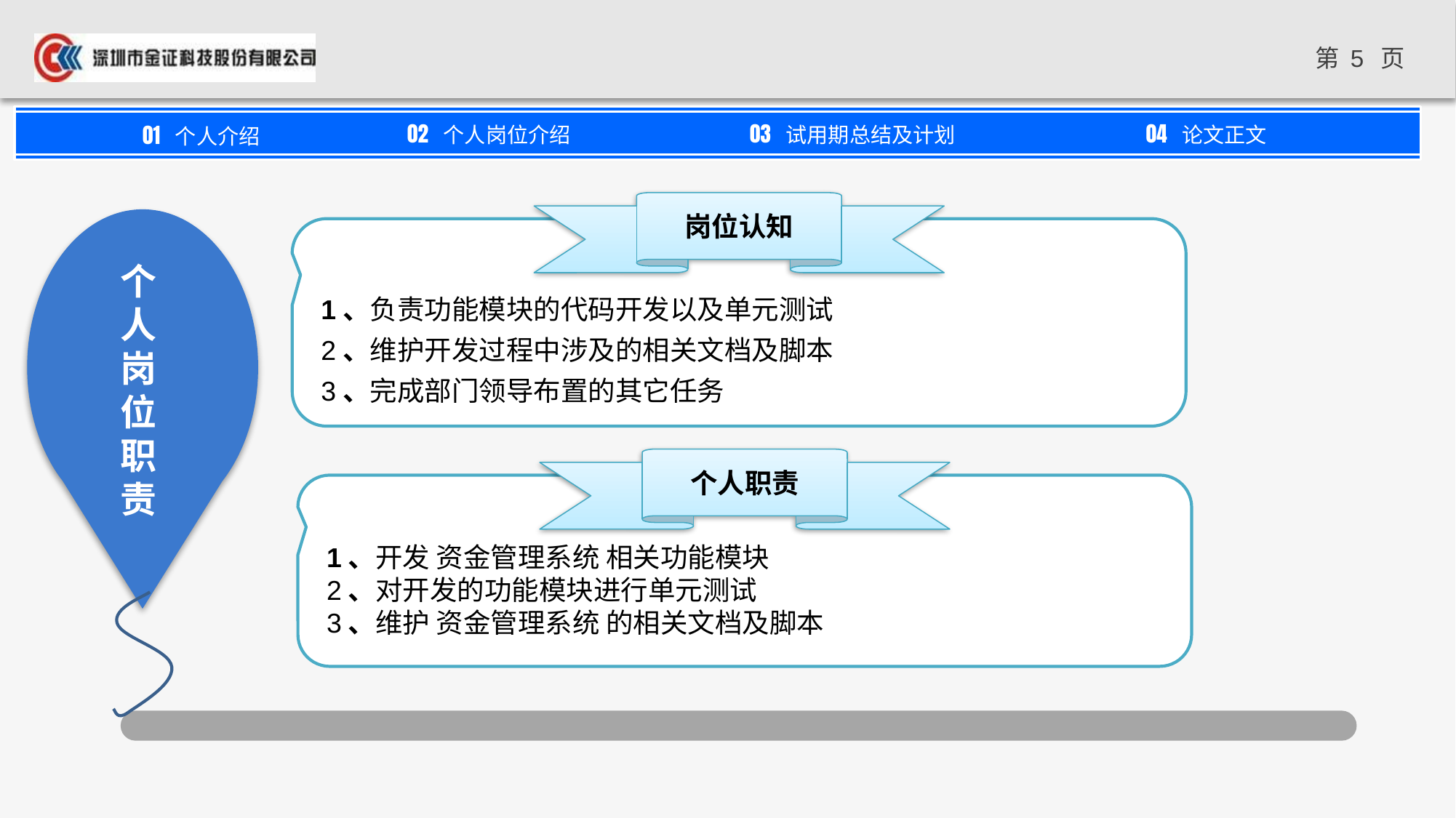

岗位认知

个人岗位
职责
1、负责功能模块的代码开发以及单元测试
2、维护开发过程中涉及的相关文档及脚本
3、完成部门领导布置的其它任务
个人职责
1、开发 资金管理系统 相关功能模块
2、对开发的功能模块进行单元测试
3、维护 资金管理系统 的相关文档及脚本